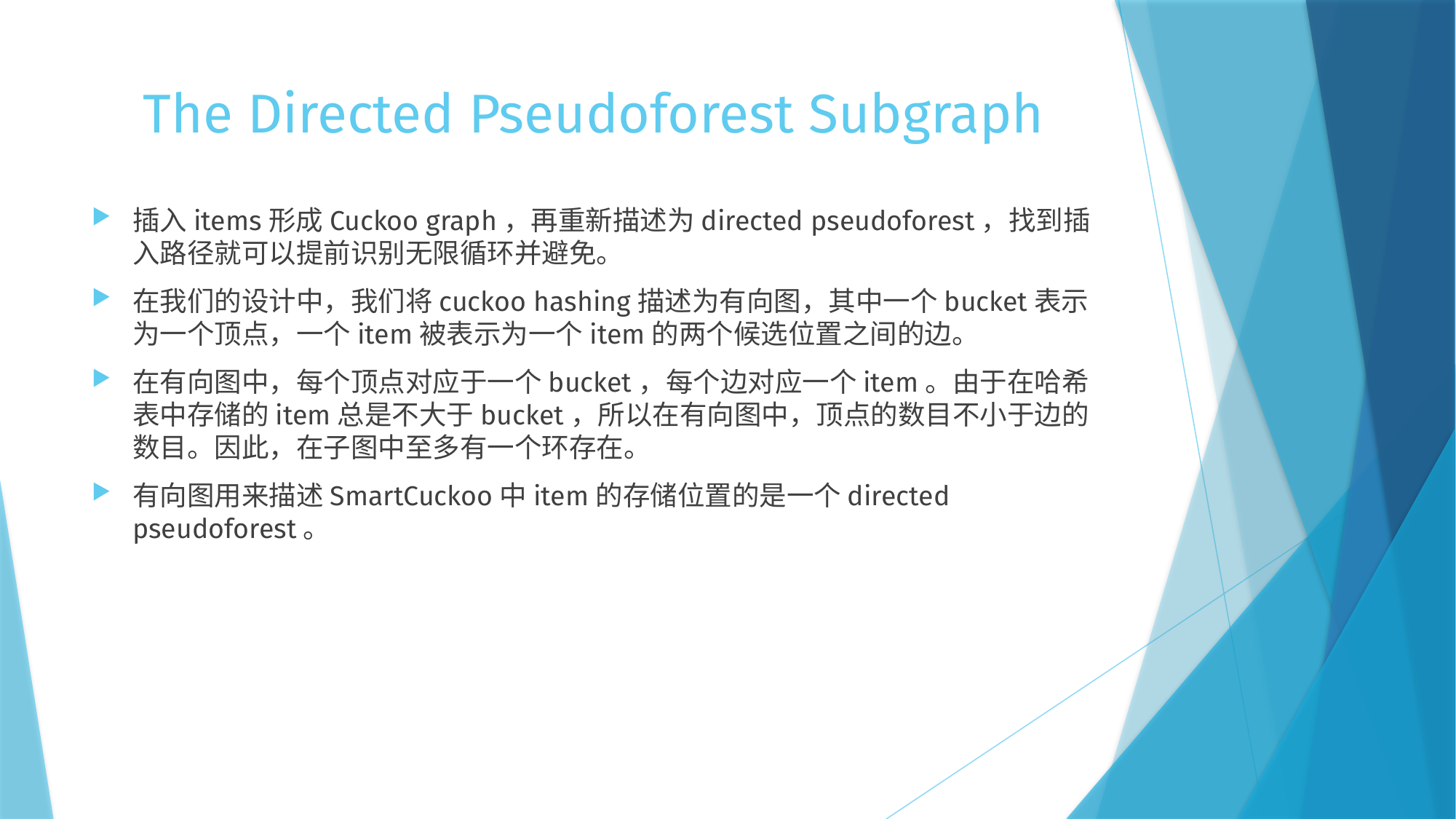

# The Directed Pseudoforest Subgraph
插入items形成Cuckoo graph，再重新描述为directed pseudoforest，找到插入路径就可以提前识别无限循环并避免。
在我们的设计中，我们将cuckoo hashing描述为有向图，其中一个bucket表示为一个顶点，一个item被表示为一个item的两个候选位置之间的边。
在有向图中，每个顶点对应于一个bucket，每个边对应一个item。由于在哈希表中存储的item总是不大于bucket，所以在有向图中，顶点的数目不小于边的数目。因此，在子图中至多有一个环存在。
有向图用来描述SmartCuckoo中item的存储位置的是一个directed pseudoforest。